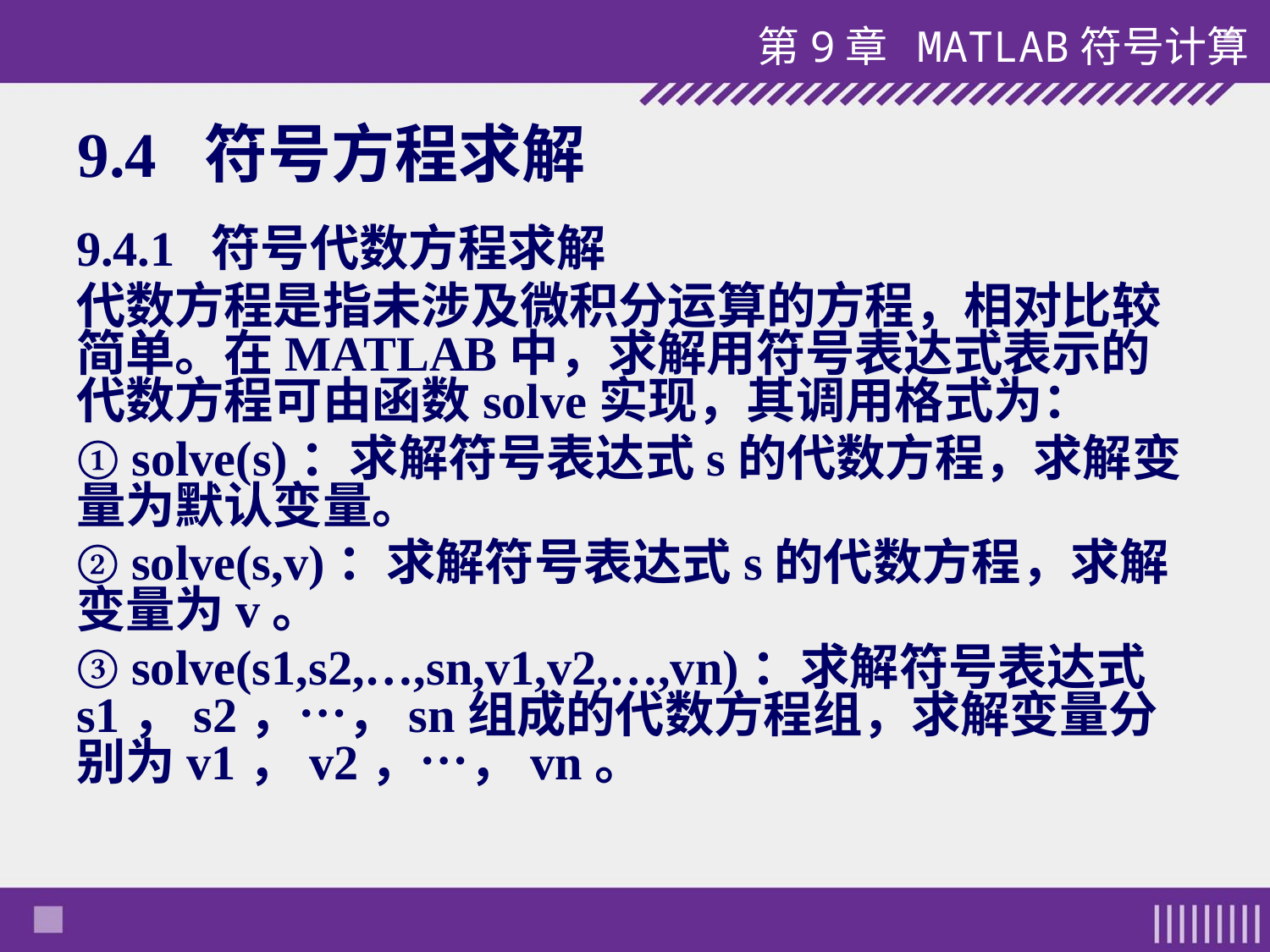

第9章  MATLAB符号计算
# 9.4  符号方程求解
9.4.1  符号代数方程求解
代数方程是指未涉及微积分运算的方程，相对比较简单。在MATLAB中，求解用符号表达式表示的代数方程可由函数solve实现，其调用格式为：
① solve(s)：求解符号表达式s的代数方程，求解变量为默认变量。
② solve(s,v)：求解符号表达式s的代数方程，求解变量为v。
③ solve(s1,s2,…,sn,v1,v2,…,vn)：求解符号表达式s1，s2，…，sn组成的代数方程组，求解变量分别为v1，v2，…，vn。